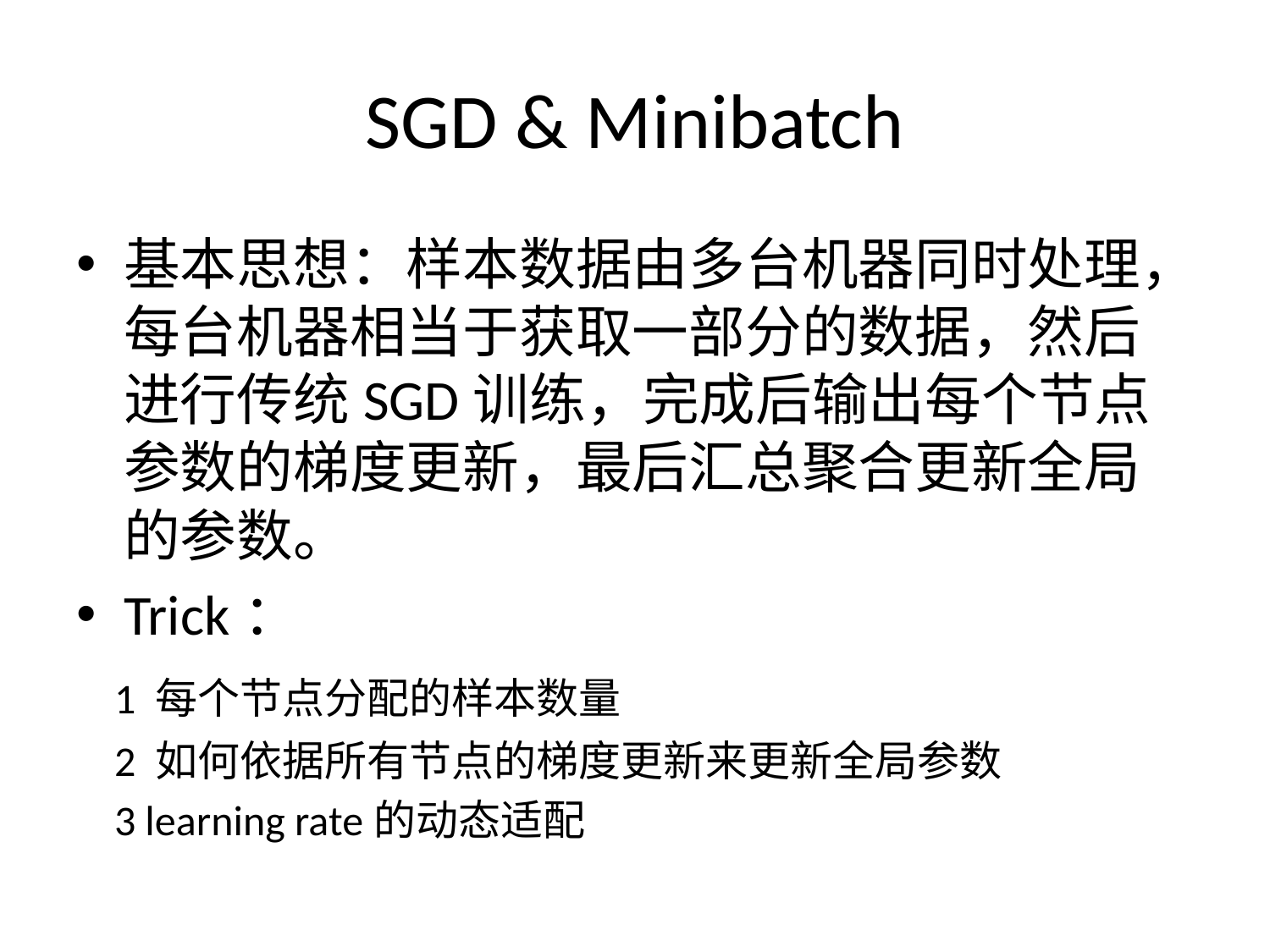

# SGD & Minibatch
基本思想：样本数据由多台机器同时处理，每台机器相当于获取一部分的数据，然后进行传统SGD训练，完成后输出每个节点参数的梯度更新，最后汇总聚合更新全局的参数。
Trick：
   1 每个节点分配的样本数量
    2 如何依据所有节点的梯度更新来更新全局参数
    3 learning rate的动态适配